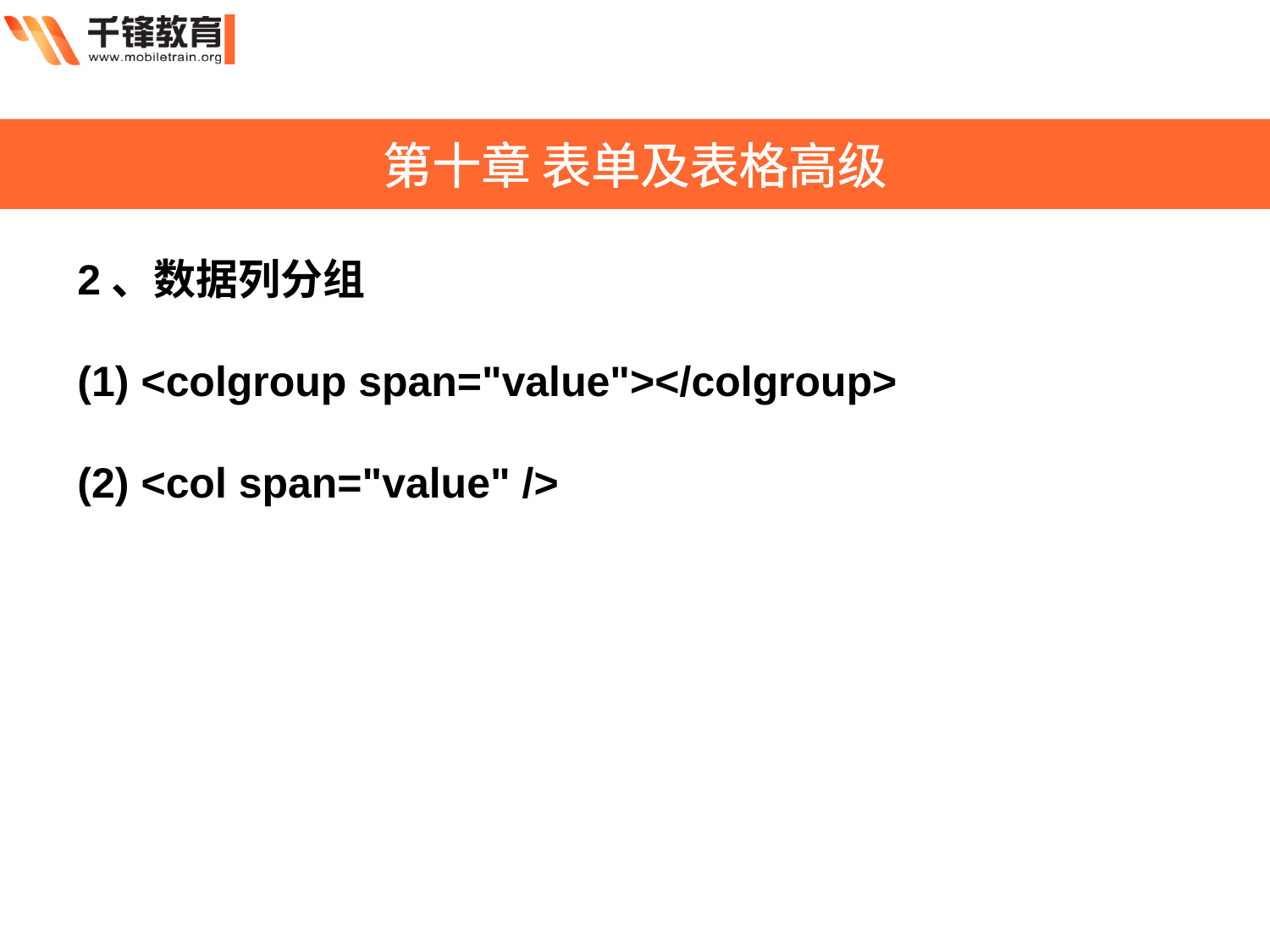

第十章 表单及表格高级
2、数据列分组

(1) <colgroup span="value"></colgroup>

(2) <col span="value" />